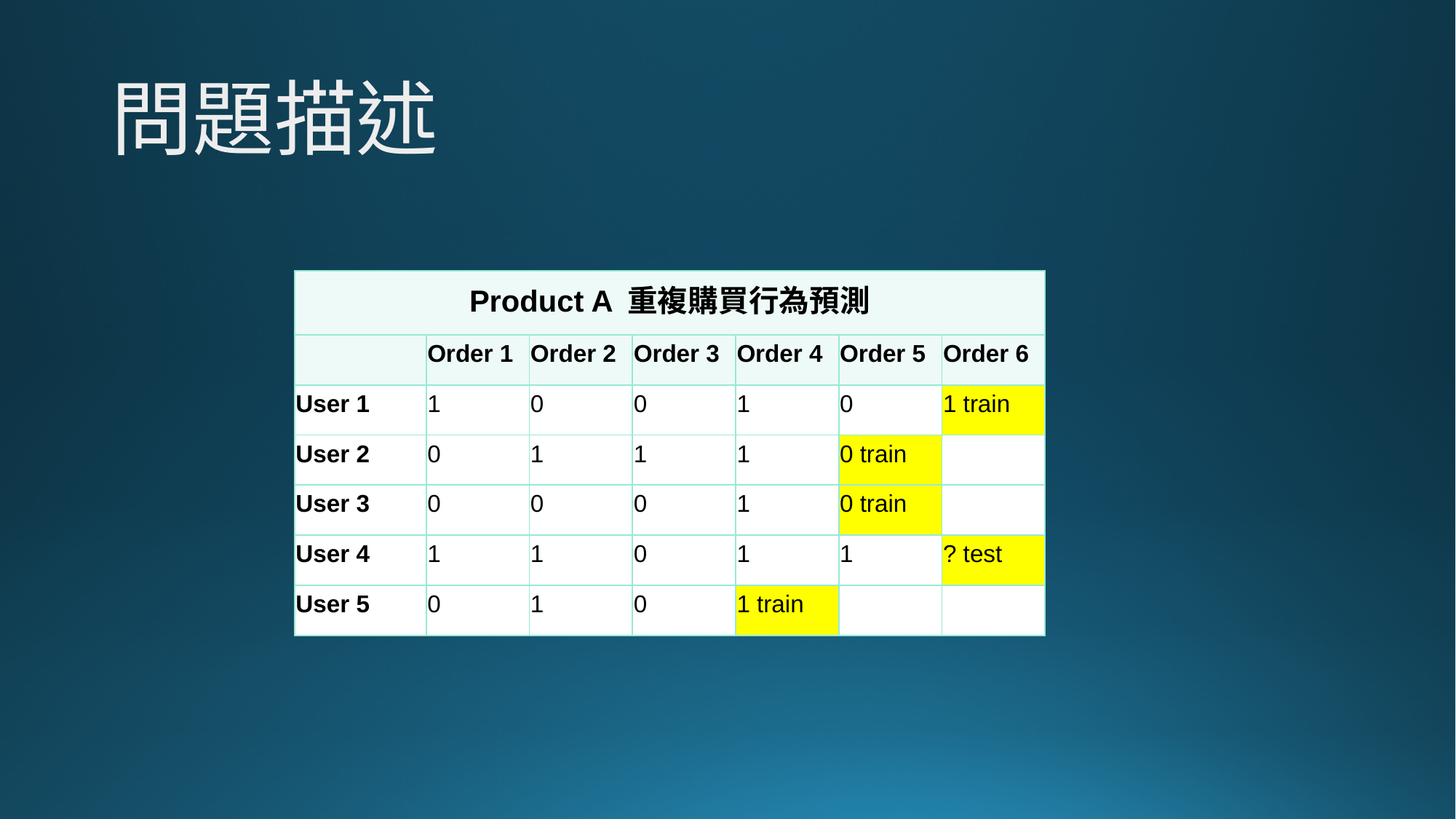

問題描述
| Product A 重複購買行為預測 |  |  |  |  |  |  |
| --- | --- | --- | --- | --- | --- | --- |
|  | Order 1 | Order 2 | Order 3 | Order 4 | Order 5 | Order 6 |
| User 1 | 1 | 0 | 0 | 1 | 0 | 1 train |
| User 2 | 0 | 1 | 1 | 1 | 0 train |  |
| User 3 | 0 | 0 | 0 | 1 | 0 train |  |
| User 4 | 1 | 1 | 0 | 1 | 1 | ? test |
| User 5 | 0 | 1 | 0 | 1 train |  |  |